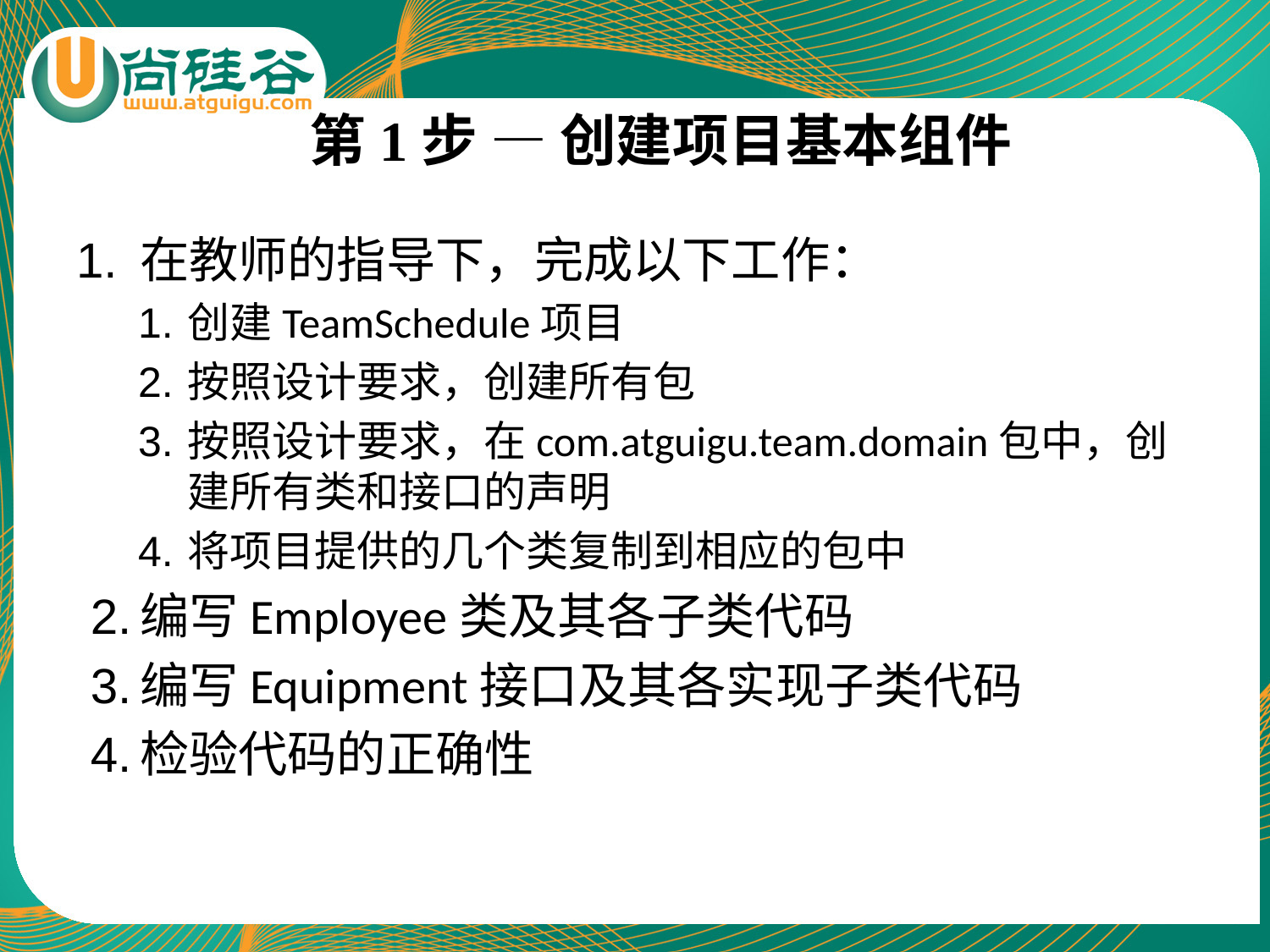

# 第1步 — 创建项目基本组件
在教师的指导下，完成以下工作：
创建TeamSchedule项目
按照设计要求，创建所有包
按照设计要求，在com.atguigu.team.domain包中，创建所有类和接口的声明
将项目提供的几个类复制到相应的包中
编写Employee类及其各子类代码
编写Equipment接口及其各实现子类代码
检验代码的正确性